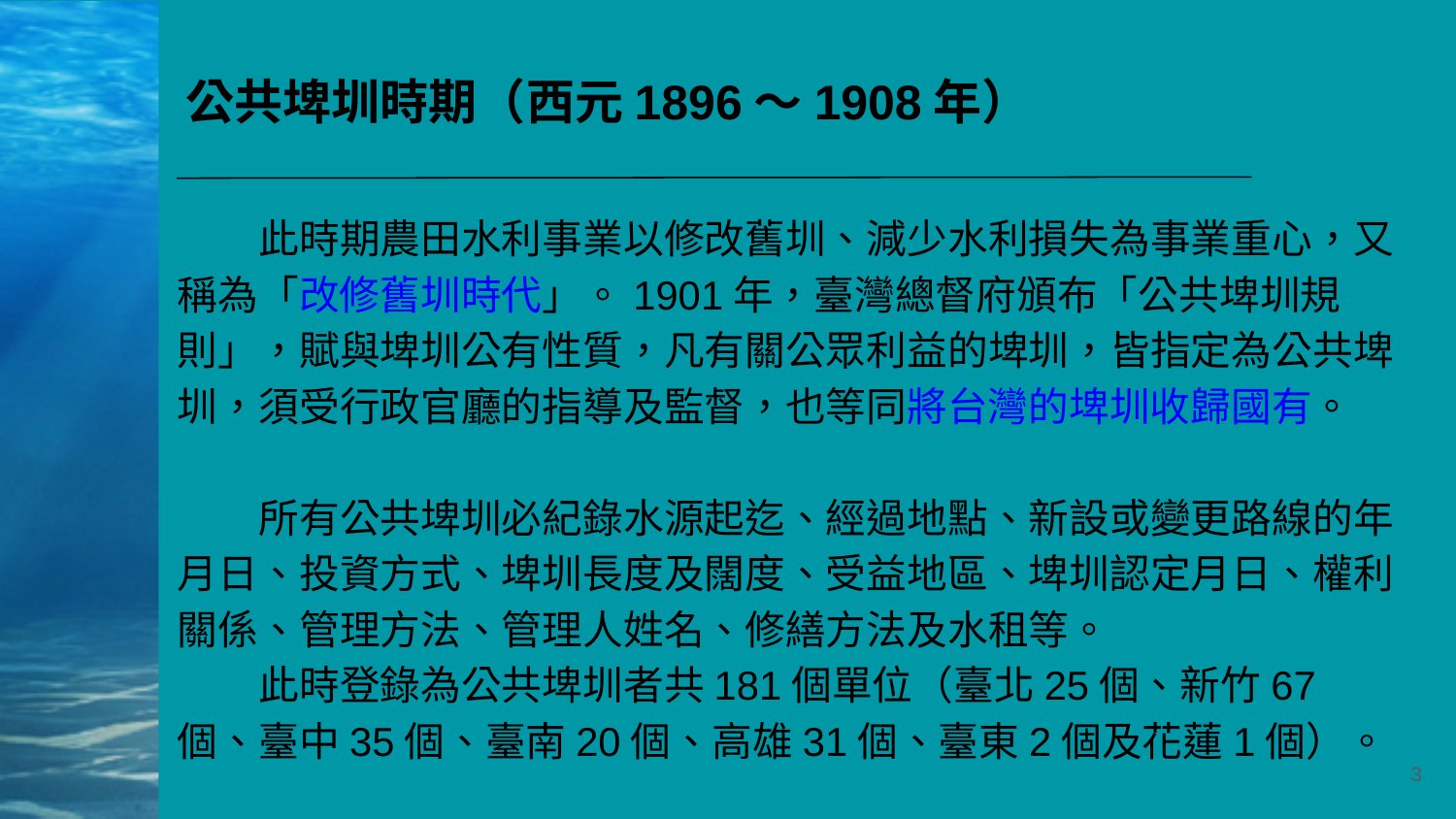

# 公共埤圳時期（西元1896～1908年）
　　此時期農田水利事業以修改舊圳、減少水利損失為事業重心，又稱為「改修舊圳時代」。1901年，臺灣總督府頒布「公共埤圳規則」，賦與埤圳公有性質，凡有關公眾利益的埤圳，皆指定為公共埤圳，須受行政官廳的指導及監督，也等同將台灣的埤圳收歸國有。

　　所有公共埤圳必紀錄水源起迄、經過地點、新設或變更路線的年月日、投資方式、埤圳長度及闊度、受益地區、埤圳認定月日、權利關係、管理方法、管理人姓名、修繕方法及水租等。
　　此時登錄為公共埤圳者共181個單位（臺北25個、新竹67個、臺中35個、臺南20個、高雄31個、臺東2個及花蓮1個）。